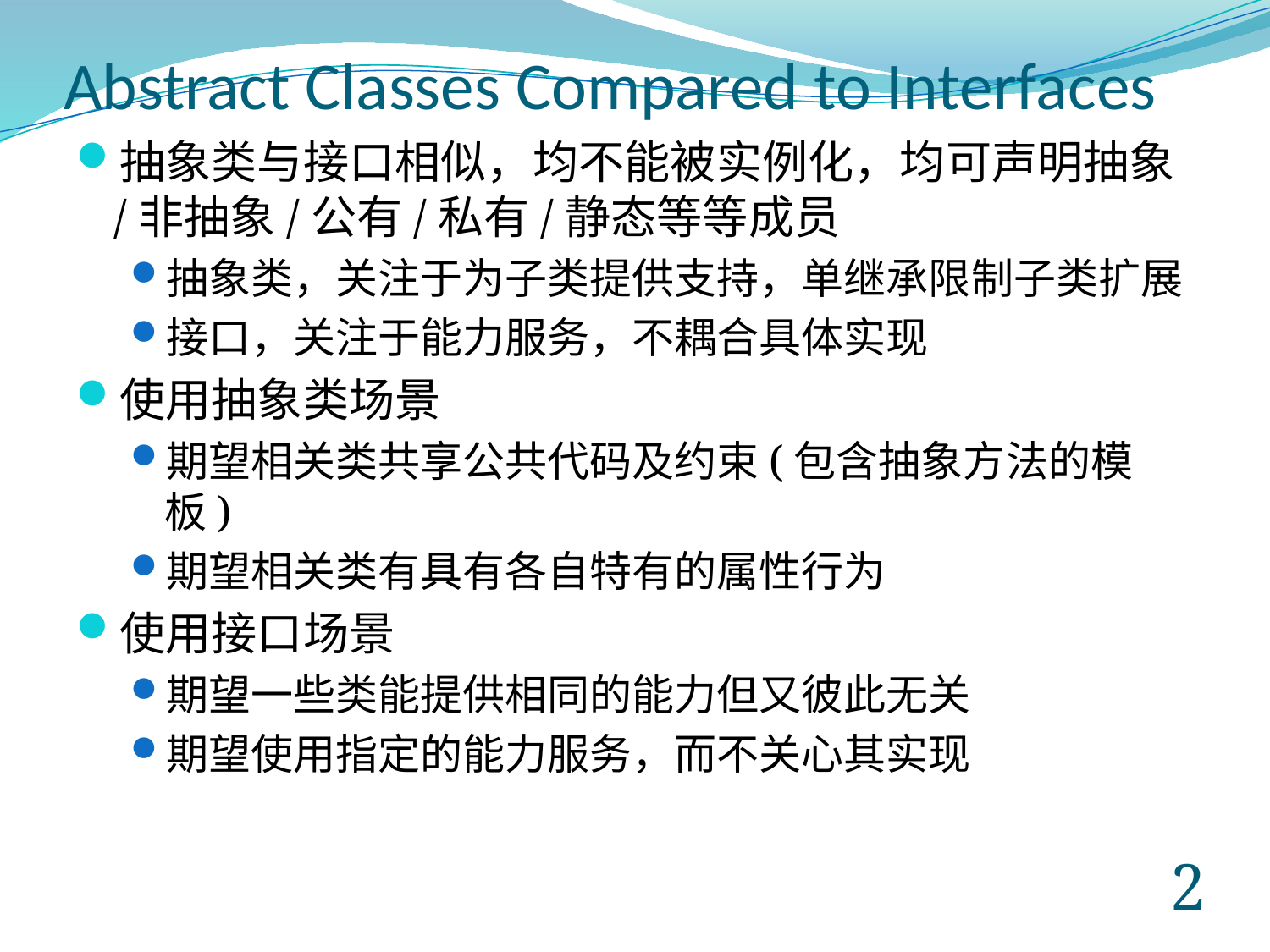

# Abstract Classes Compared to Interfaces
抽象类与接口相似，均不能被实例化，均可声明抽象/非抽象/公有/私有/静态等等成员
抽象类，关注于为子类提供支持，单继承限制子类扩展
接口，关注于能力服务，不耦合具体实现
使用抽象类场景
期望相关类共享公共代码及约束(包含抽象方法的模板)
期望相关类有具有各自特有的属性行为
使用接口场景
期望一些类能提供相同的能力但又彼此无关
期望使用指定的能力服务，而不关心其实现

2